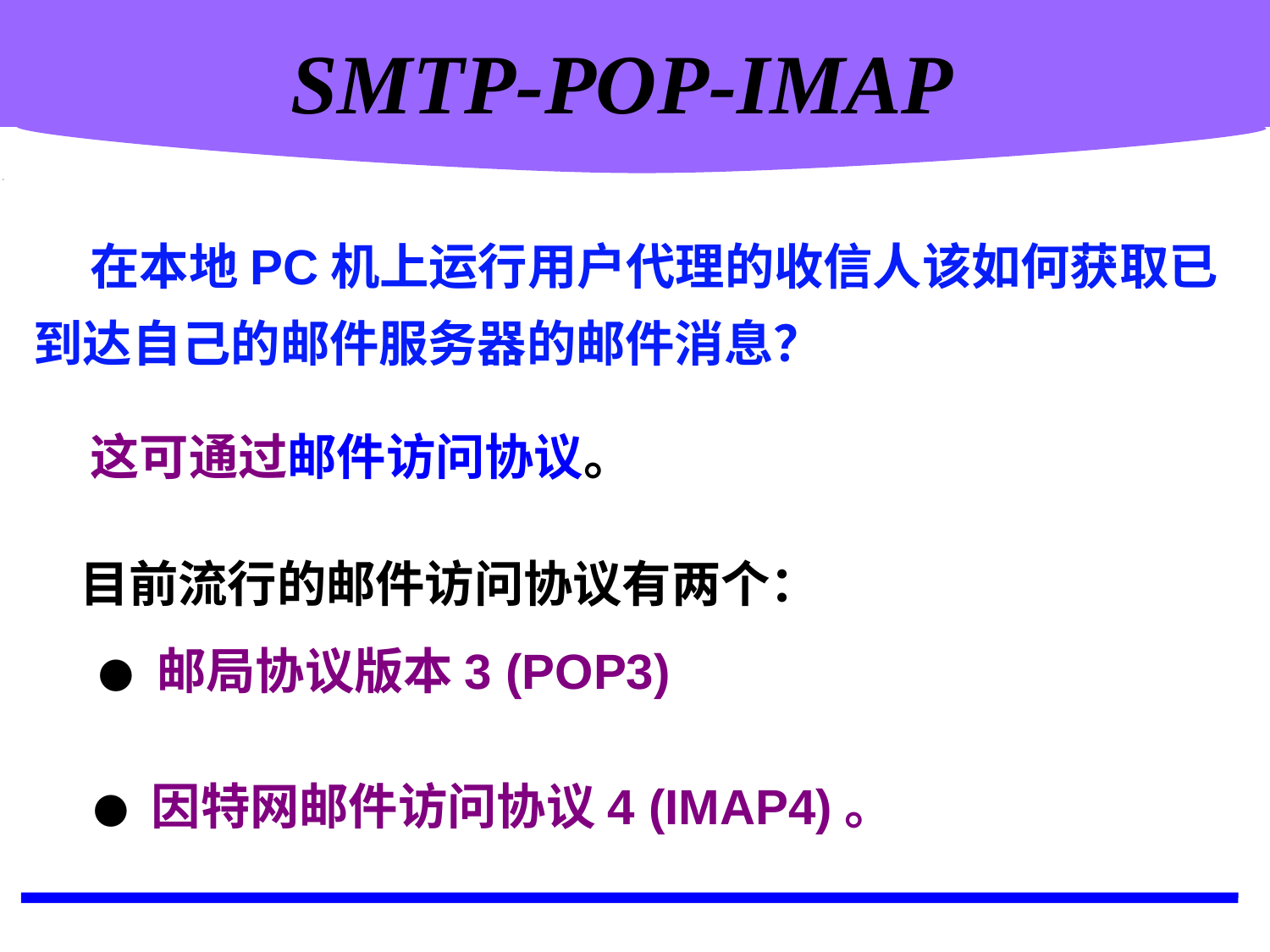

计算机网络概述
SMTP-POP-IMAP

    在本地PC机上运行用户代理的收信人该如何获取已到达自己的邮件服务器的邮件消息？
    这可通过邮件访问协议。
    目前流行的邮件访问协议有两个：
       ● 邮局协议版本3 (POP3)
       ● 因特网邮件访问协议4 (IMAP4)。